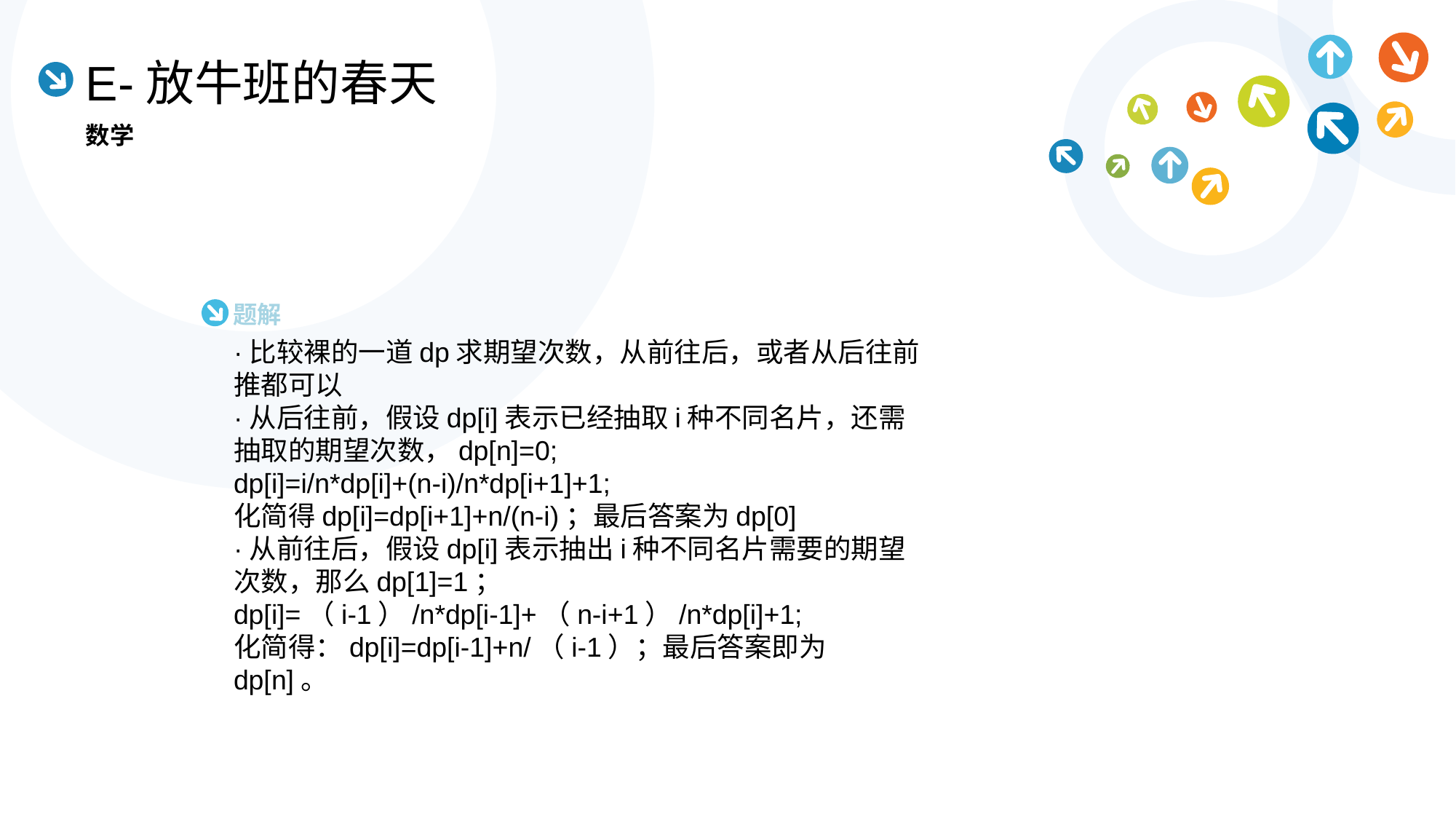

E-放牛班的春天

数学

题解

·比较裸的一道dp求期望次数，从前往后，或者从后往前推都可以
·从后往前，假设dp[i]表示已经抽取i种不同名片，还需抽取的期望次数，dp[n]=0;
dp[i]=i/n*dp[i]+(n-i)/n*dp[i+1]+1;
化简得dp[i]=dp[i+1]+n/(n-i)；最后答案为dp[0]
·从前往后，假设dp[i]表示抽出i种不同名片需要的期望次数，那么dp[1]=1；
dp[i]=（i-1）/n*dp[i-1]+（n-i+1）/n*dp[i]+1;
化简得：dp[i]=dp[i-1]+n/（i-1）；最后答案即为dp[n]。
7